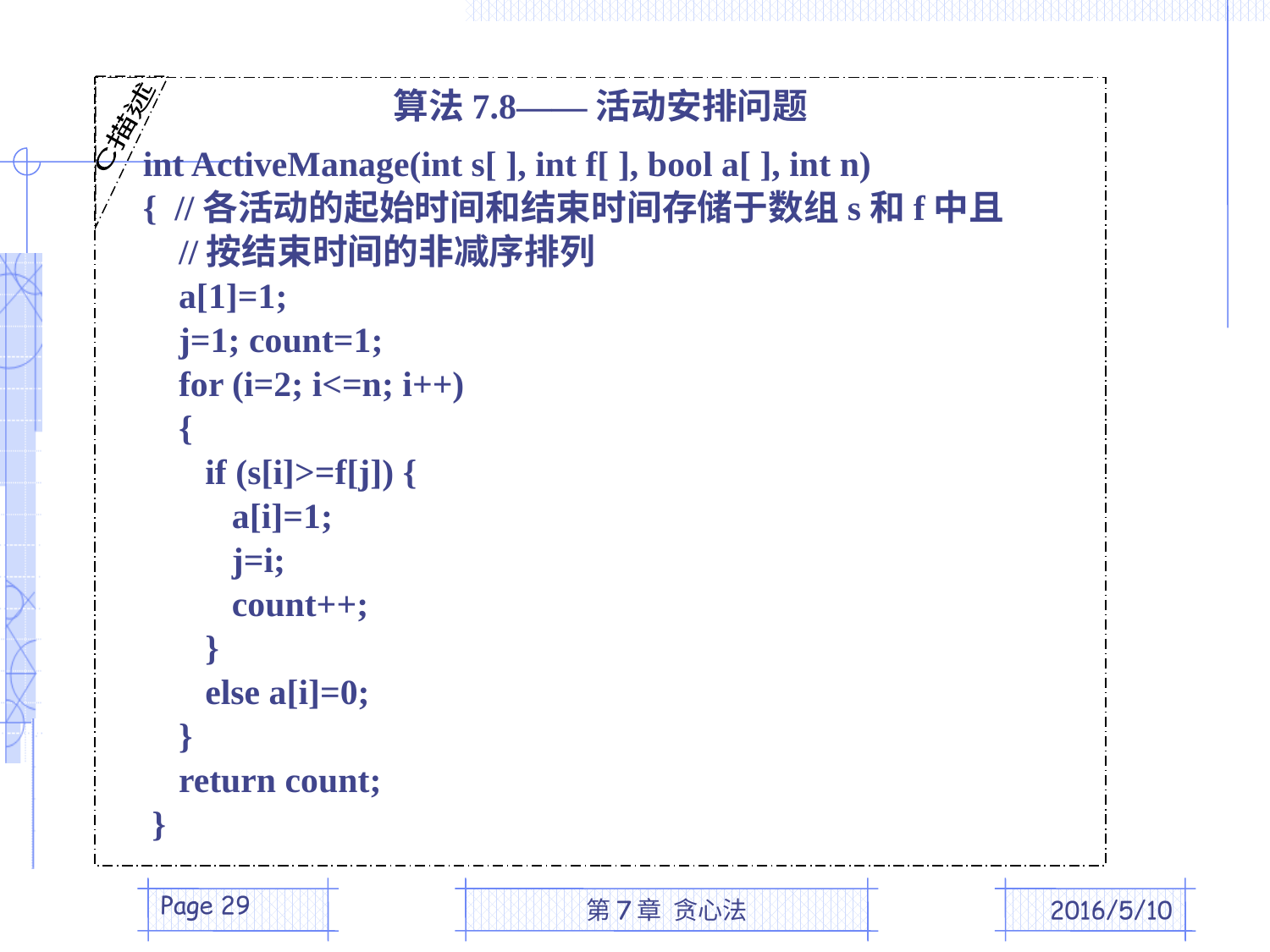

C描述
算法7.8——活动安排问题
    int ActiveManage(int s[ ], int f[ ], bool a[ ], int n)
    {  //各活动的起始时间和结束时间存储于数组s和f中且
        //按结束时间的非减序排列
        a[1]=1;
        j=1; count=1;
        for (i=2; i<=n; i++)
        {
           if (s[i]>=f[j]) {
              a[i]=1;
              j=i;
              count++;
           }
           else a[i]=0;
        }
        return count;
     }
Page 29
第7章  贪心法
2016/5/10